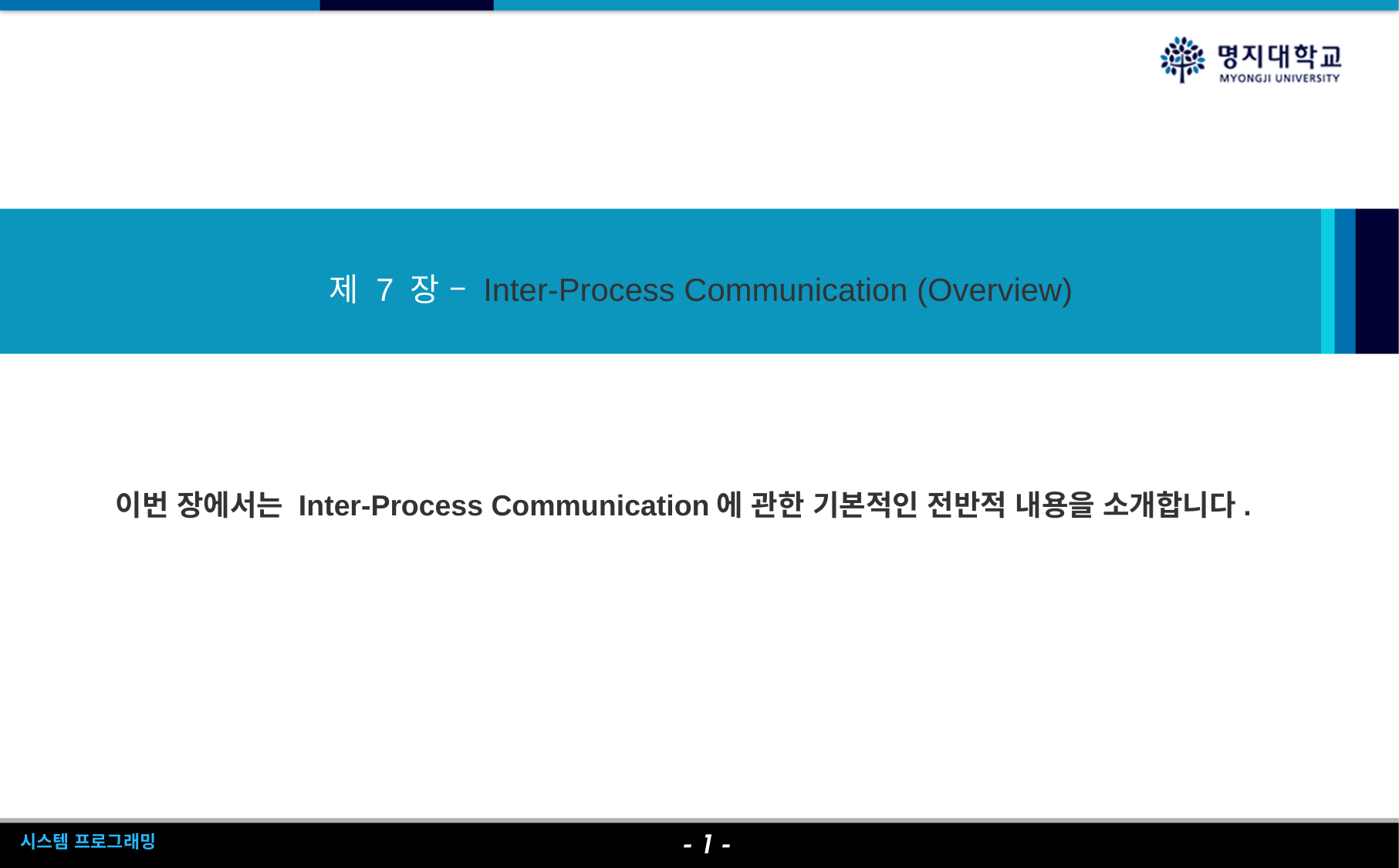

# 제 7 장 – Inter-Process Communication (Overview)
이번 장에서는 Inter-Process Communication에 관한 기본적인 전반적 내용을 소개합니다.
- 1 -